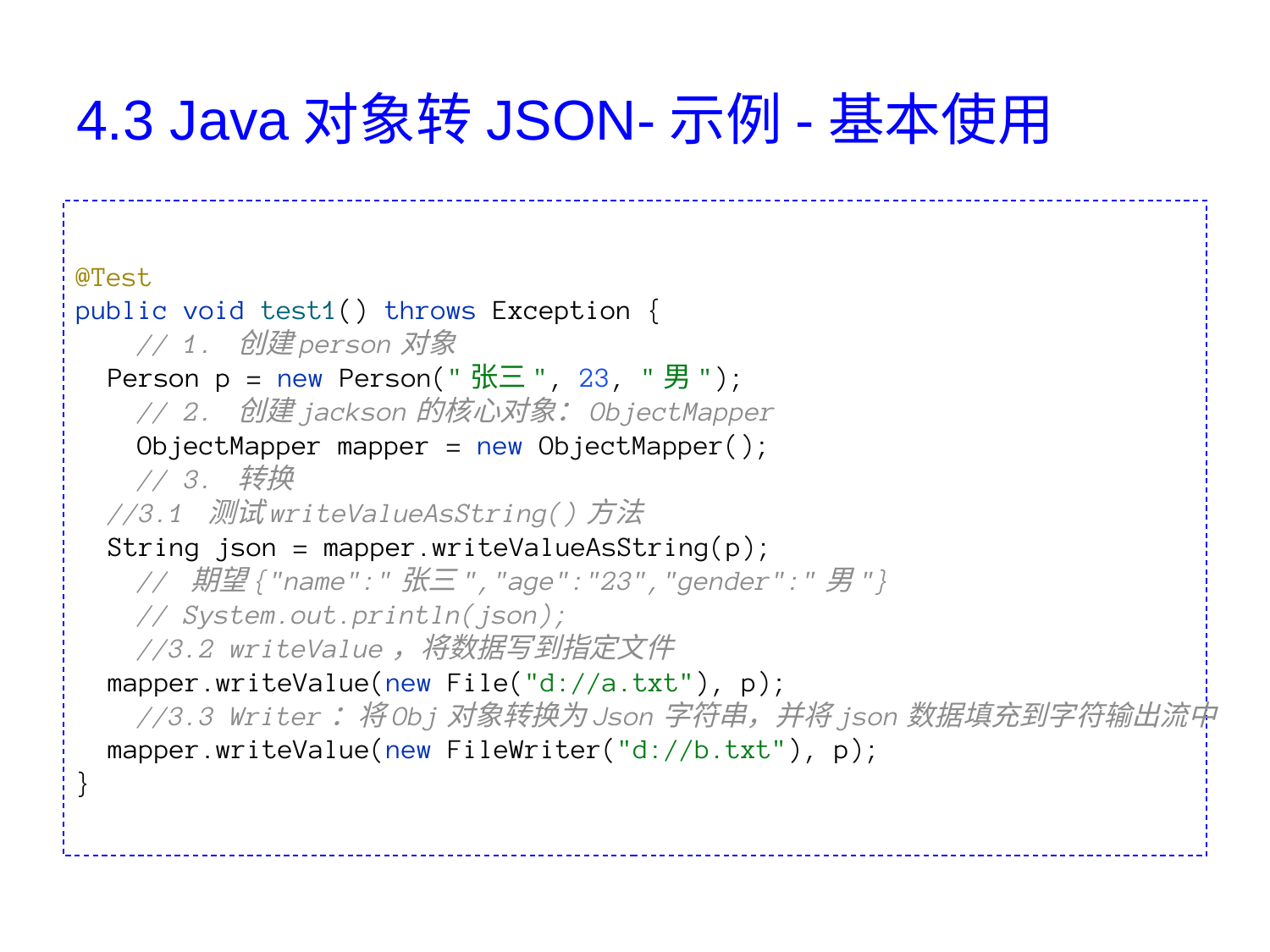

# 4.3 Java对象转JSON-示例-基本使用
@Test
public void test1() throws Exception {
    // 1. 创建person对象
    Person p = new Person("张三", 23, "男");
    // 2. 创建jackson的核心对象：ObjectMapper
    ObjectMapper mapper = new ObjectMapper();
    // 3. 转换
    //3.1 测试writeValueAsString()方法
    String json = mapper.writeValueAsString(p);
    // 期望{"name":"张三","age":"23","gender":"男"}
    // System.out.println(json);
    //3.2 writeValue，将数据写到指定文件
    mapper.writeValue(new File("d://a.txt"), p);
    //3.3 Writer：将Obj对象转换为Json字符串，并将json数据填充到字符输出流中
    mapper.writeValue(new FileWriter("d://b.txt"), p);
}